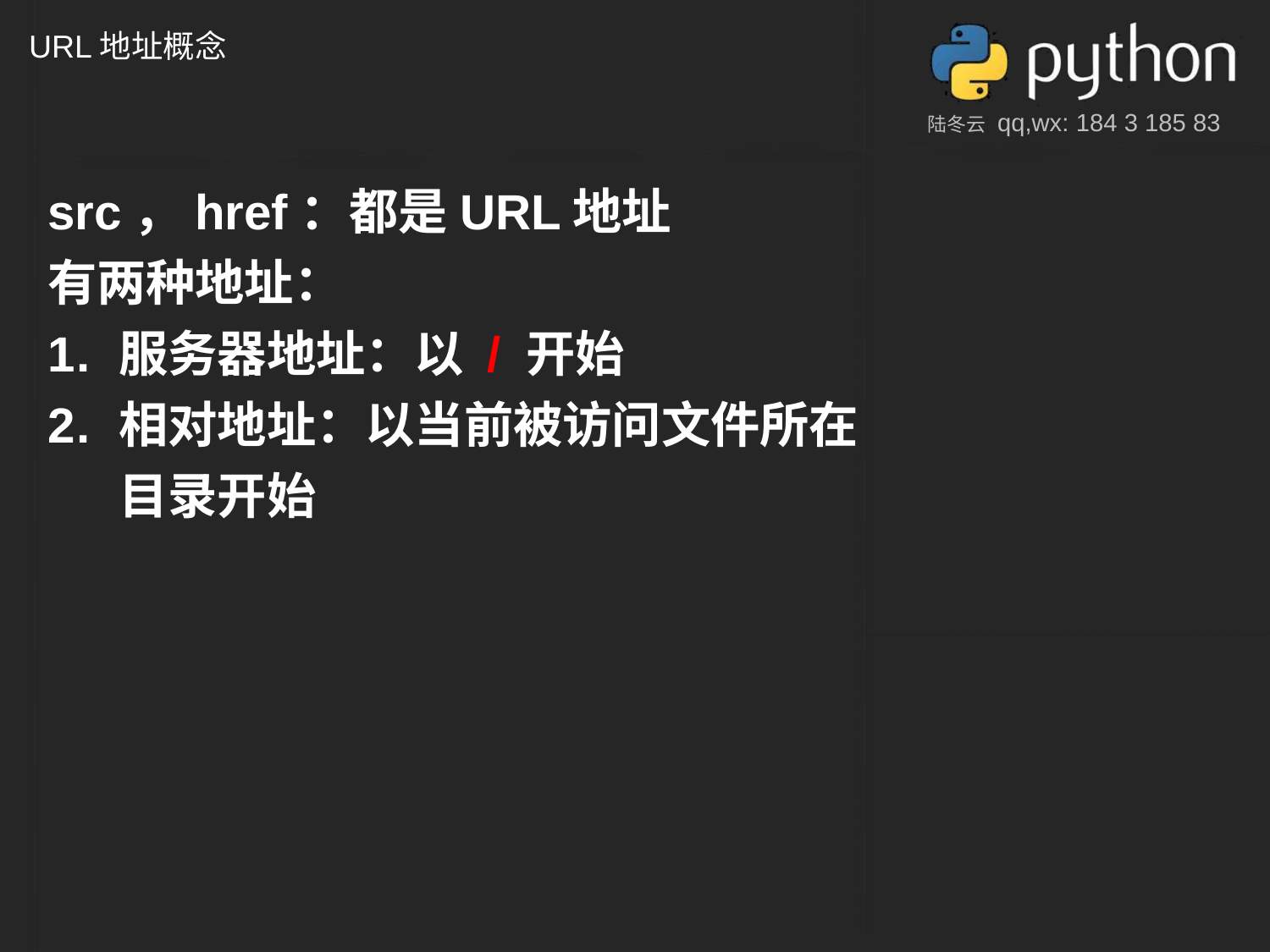

URL地址概念
src，href：都是URL地址
有两种地址：
服务器地址：以 / 开始
相对地址：以当前被访问文件所在目录开始